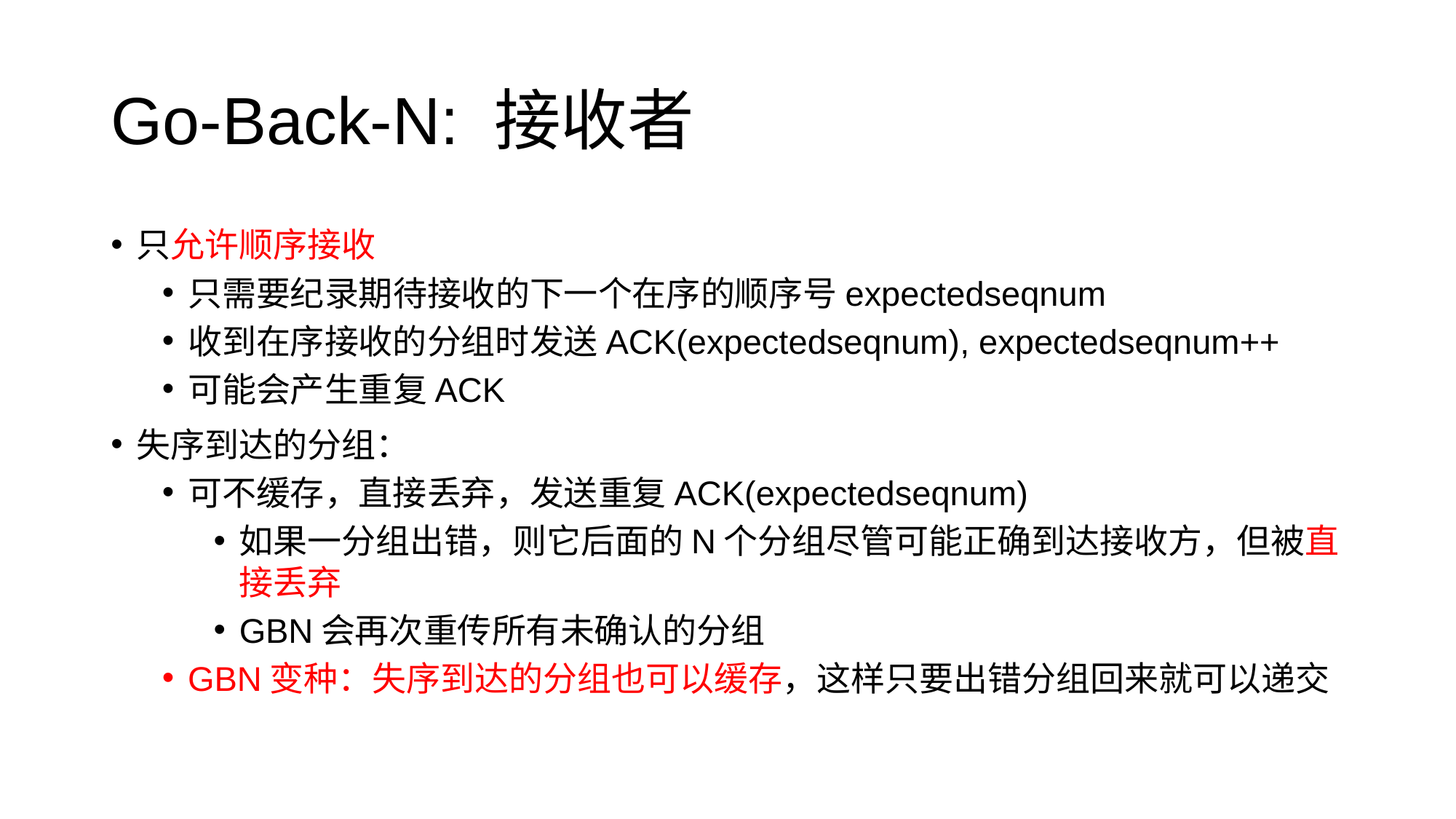

# Go-Back-N: 接收者
只允许顺序接收
只需要纪录期待接收的下一个在序的顺序号expectedseqnum
收到在序接收的分组时发送ACK(expectedseqnum), expectedseqnum++
可能会产生重复ACK
失序到达的分组：
可不缓存，直接丢弃，发送重复ACK(expectedseqnum)
如果一分组出错，则它后面的N个分组尽管可能正确到达接收方，但被直接丢弃
GBN会再次重传所有未确认的分组
GBN变种：失序到达的分组也可以缓存，这样只要出错分组回来就可以递交